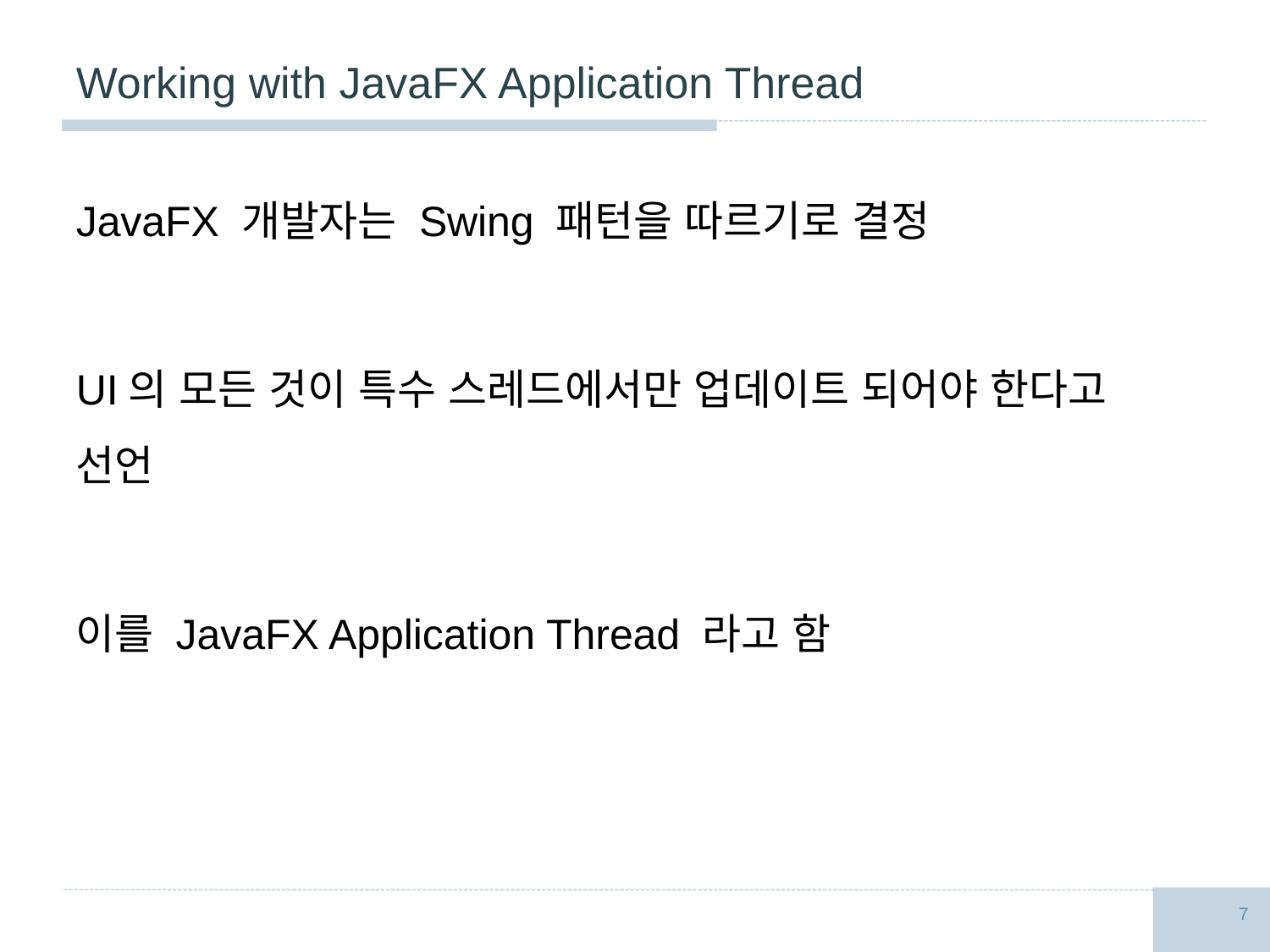

# Working with JavaFX Application Thread
JavaFX 개발자는 Swing 패턴을 따르기로 결정

UI의 모든 것이 특수 스레드에서만 업데이트 되어야 한다고 선언

이를 JavaFX Application Thread 라고 함